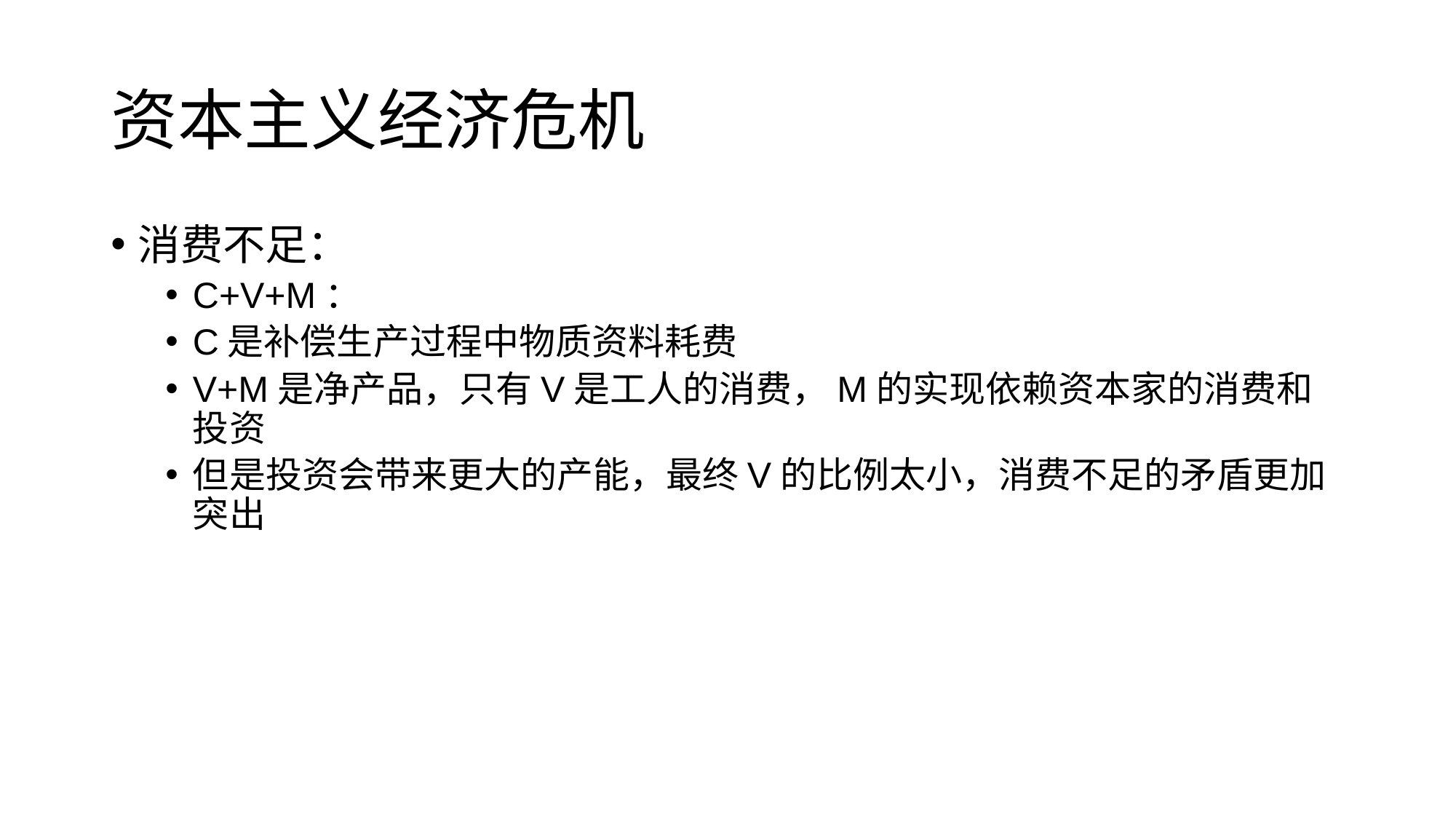

# 资本主义经济危机
消费不足：
C+V+M：
C是补偿生产过程中物质资料耗费
V+M是净产品，只有V是工人的消费，M的实现依赖资本家的消费和投资
但是投资会带来更大的产能，最终V的比例太小，消费不足的矛盾更加突出